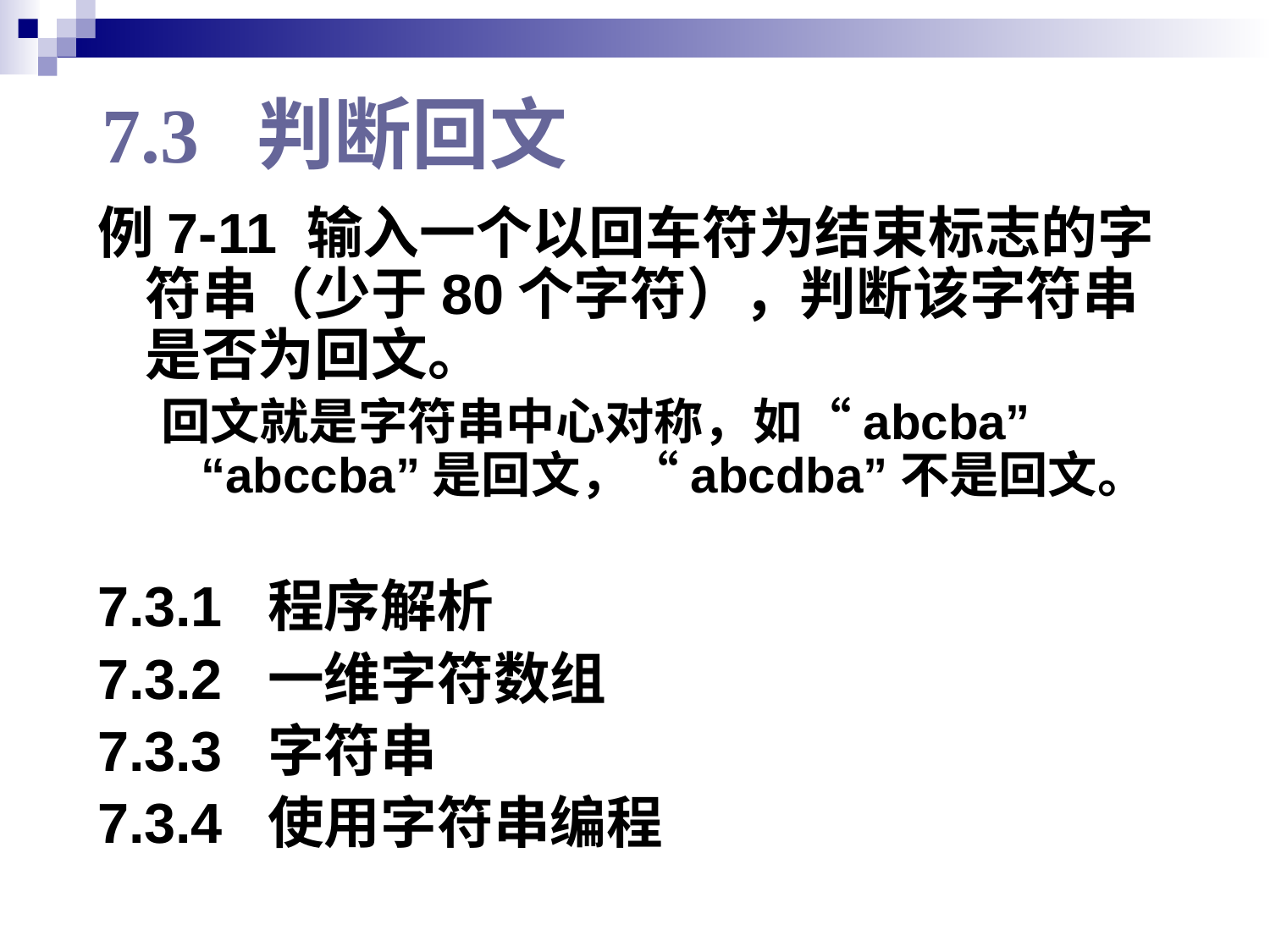

# 7.3  判断回文
例7-11 输入一个以回车符为结束标志的字符串（少于80个字符），判断该字符串是否为回文。
回文就是字符串中心对称，如“abcba” “abccba”是回文，“abcdba”不是回文。

7.3.1  程序解析
7.3.2  一维字符数组
7.3.3  字符串
7.3.4  使用字符串编程